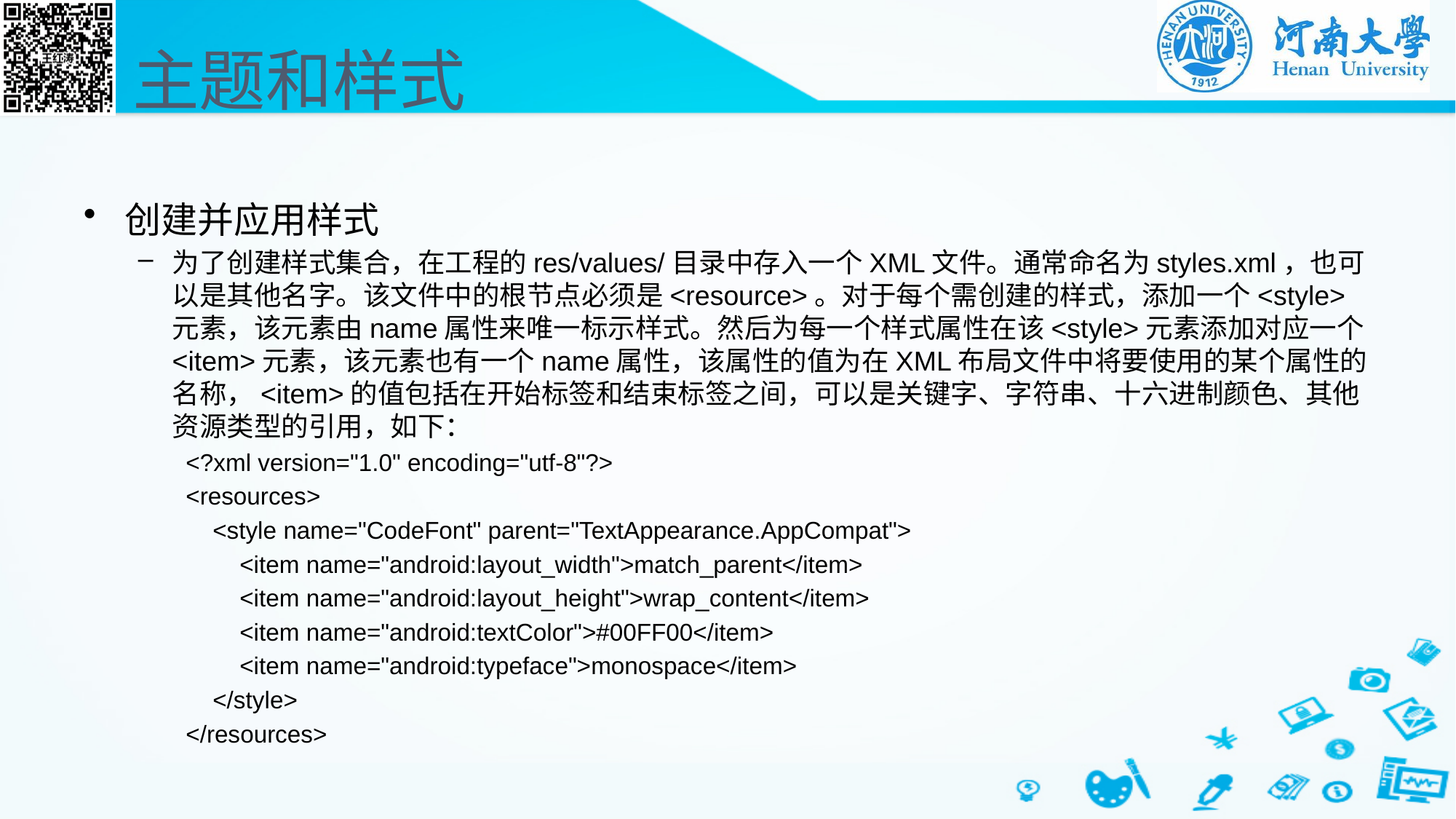

# 主题和样式
创建并应用样式
为了创建样式集合，在工程的res/values/目录中存入一个XML文件。通常命名为styles.xml，也可以是其他名字。该文件中的根节点必须是<resource>。对于每个需创建的样式，添加一个<style>元素，该元素由name属性来唯一标示样式。然后为每一个样式属性在该<style>元素添加对应一个<item>元素，该元素也有一个name属性，该属性的值为在XML布局文件中将要使用的某个属性的名称，<item>的值包括在开始标签和结束标签之间，可以是关键字、字符串、十六进制颜色、其他资源类型的引用，如下：
<?xml version="1.0" encoding="utf-8"?>
<resources>
    <style name="CodeFont" parent="TextAppearance.AppCompat">
        <item name="android:layout_width">match_parent</item>
        <item name="android:layout_height">wrap_content</item>
        <item name="android:textColor">#00FF00</item>
        <item name="android:typeface">monospace</item>
    </style>
</resources>